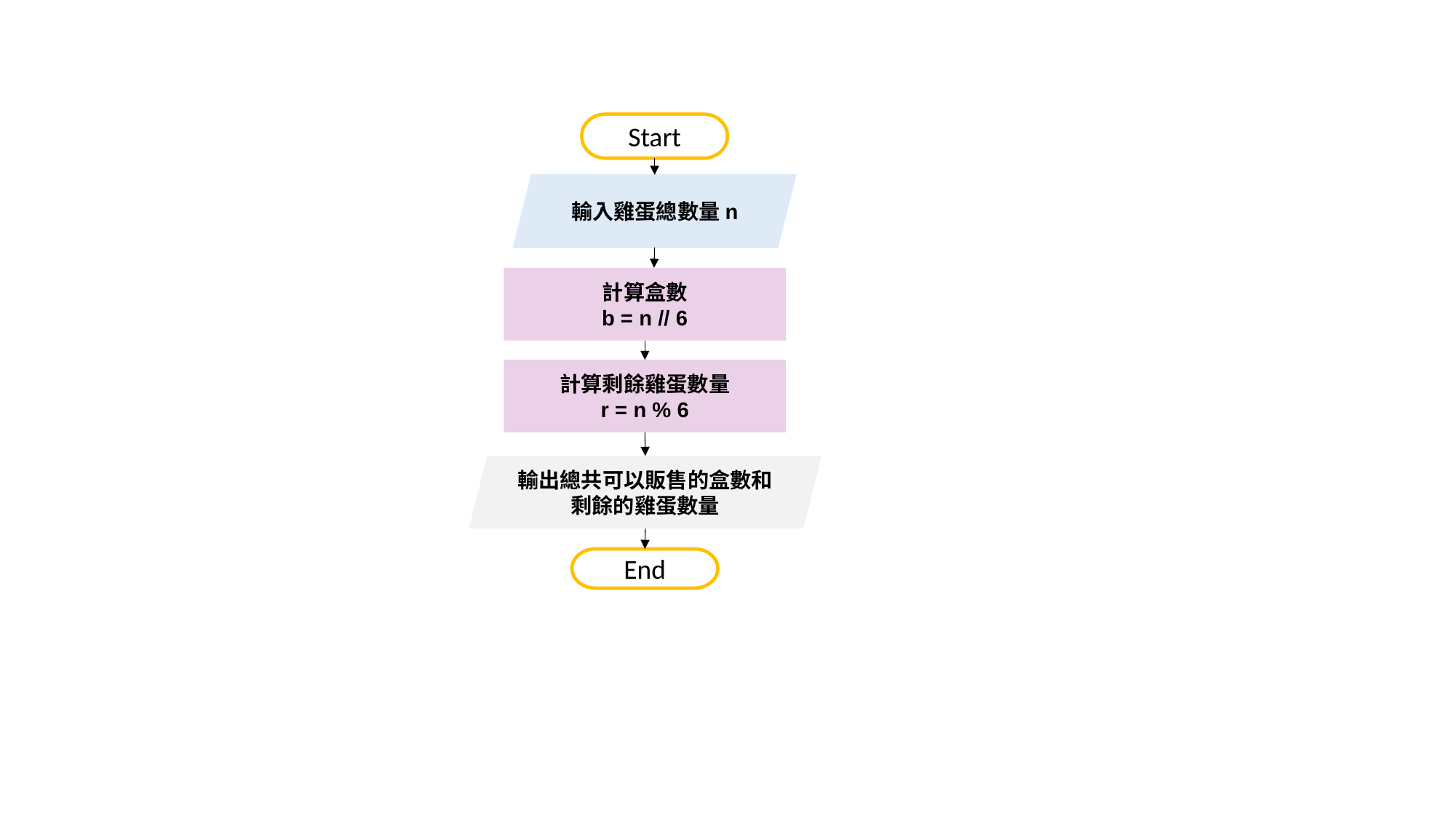

Start
輸入雞蛋總數量n
計算盒數
b = n // 6
計算剩餘雞蛋數量
r = n % 6
輸出總共可以販售的盒數和剩餘的雞蛋數量
End